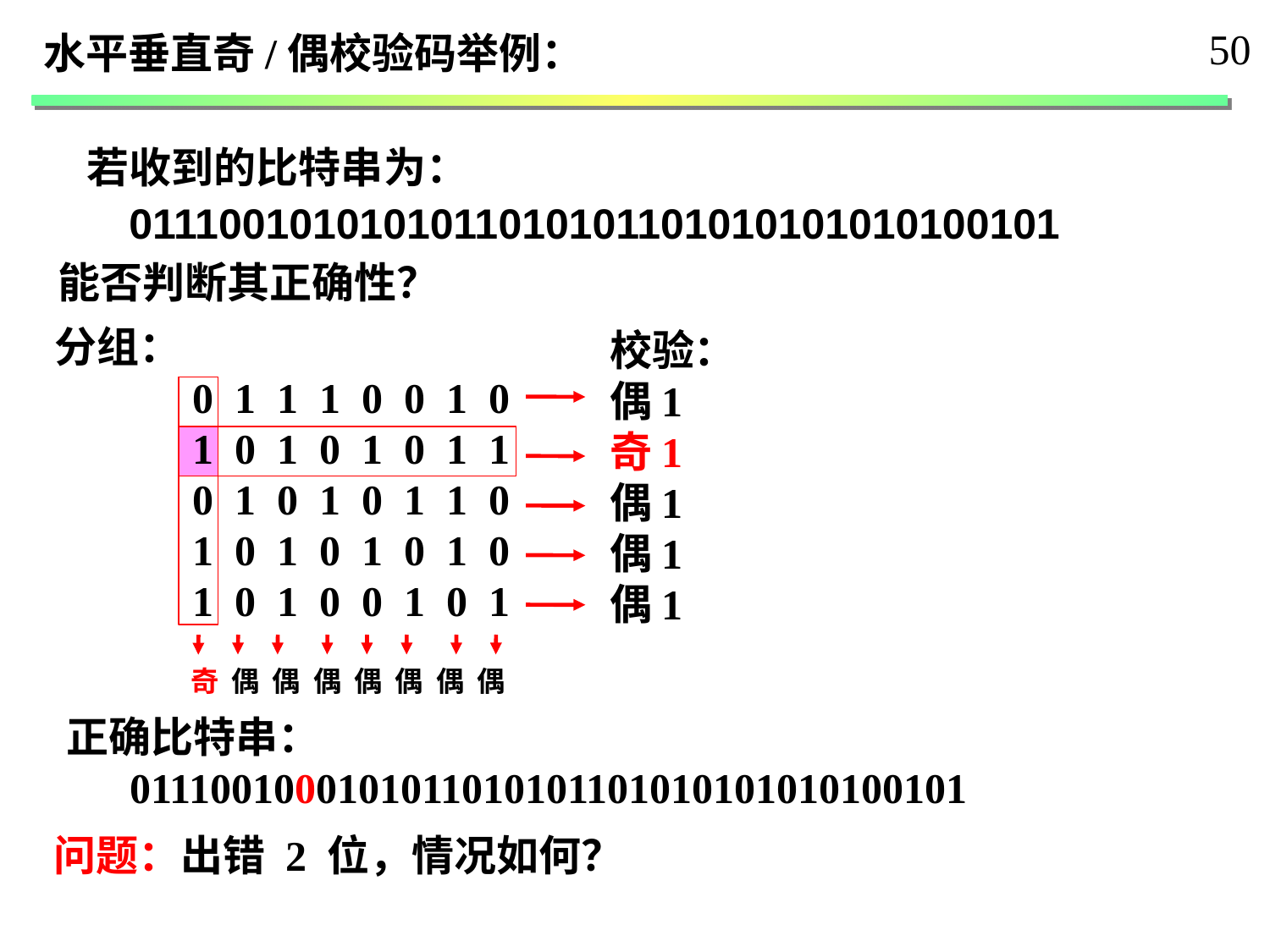

50
水平垂直奇/偶校验码举例：

  若收到的比特串为：
      0111001010101011010101101010101010100101
能否判断其正确性？
分组：
             0  1  1  1  0  0  1  0
             1  0  1  0  1  0  1  1
             0  1  0  1  0  1  1  0
             1  0  1  0  1  0  1  0
             1  0  1  0  0  1  0  1
校验：
偶1
奇1
偶1
偶1
偶1

奇  偶  偶  偶  偶  偶  偶  偶
正确比特串：
      0111001000101011010101101010101010100101
问题：出错 2 位，情况如何？